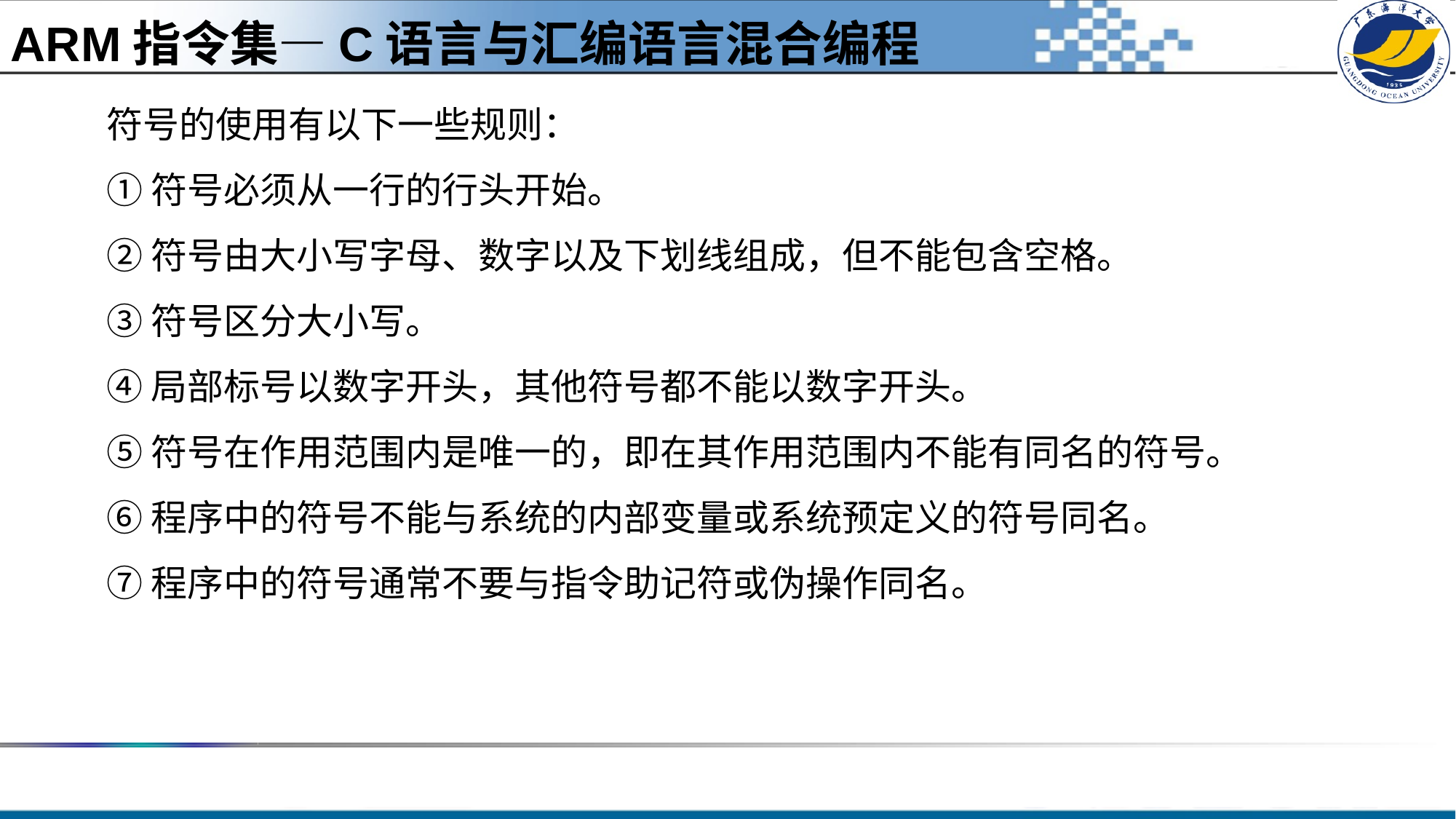

ARM指令集—C语言与汇编语言混合编程
# 符号的使用有以下一些规则： 　　① 符号必须从一行的行头开始。 　　② 符号由大小写字母、数字以及下划线组成，但不能包含空格。 　　③ 符号区分大小写。 　　④ 局部标号以数字开头，其他符号都不能以数字开头。 　　⑤ 符号在作用范围内是唯一的，即在其作用范围内不能有同名的符号。 　　⑥ 程序中的符号不能与系统的内部变量或系统预定义的符号同名。 　　⑦ 程序中的符号通常不要与指令助记符或伪操作同名。